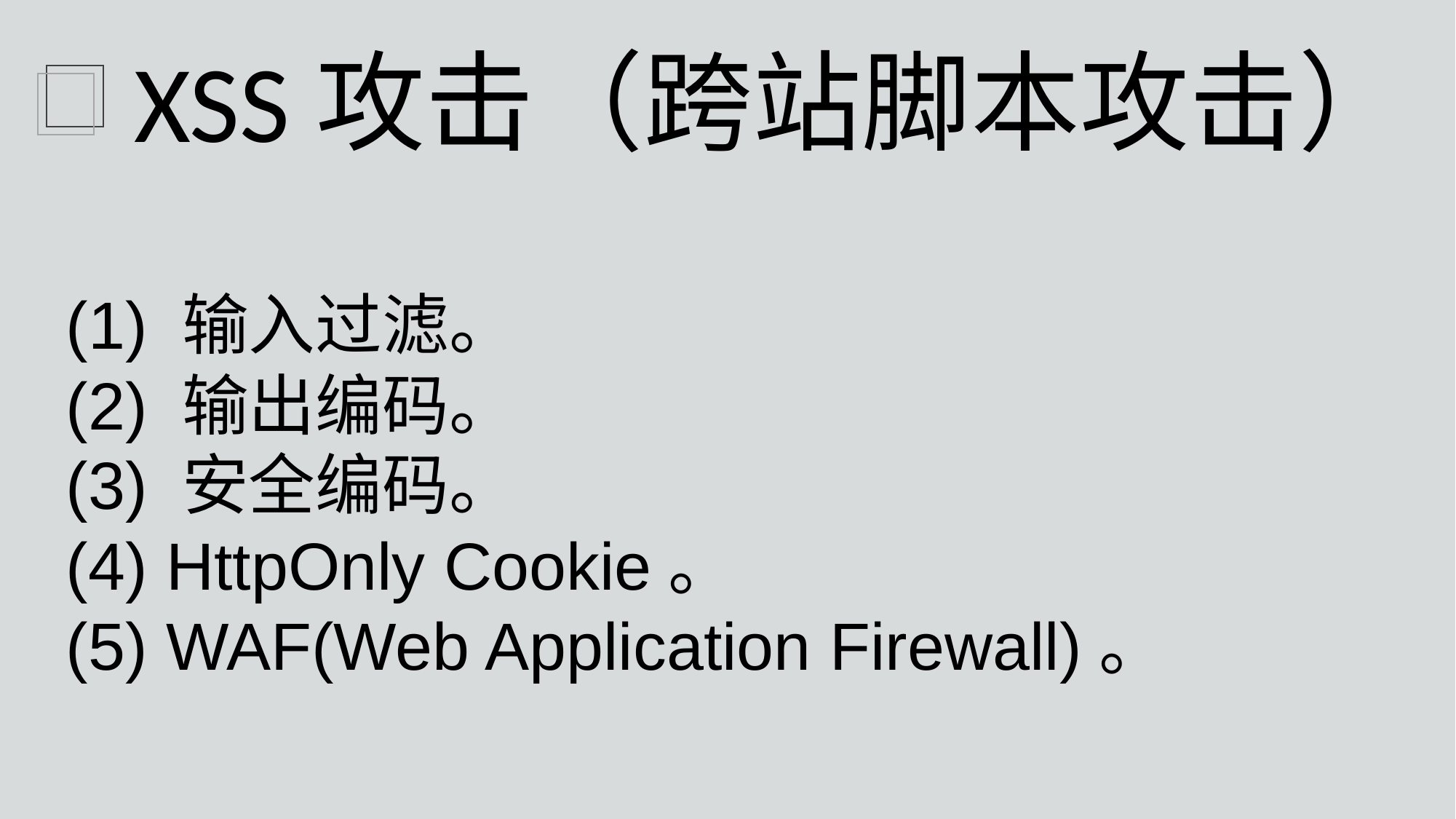

XSS攻击（跨站脚本攻击）

(1) 输入过滤。
(2) 输出编码。
(3) 安全编码。
(4) HttpOnly Cookie。
(5) WAF(Web Application Firewall)。